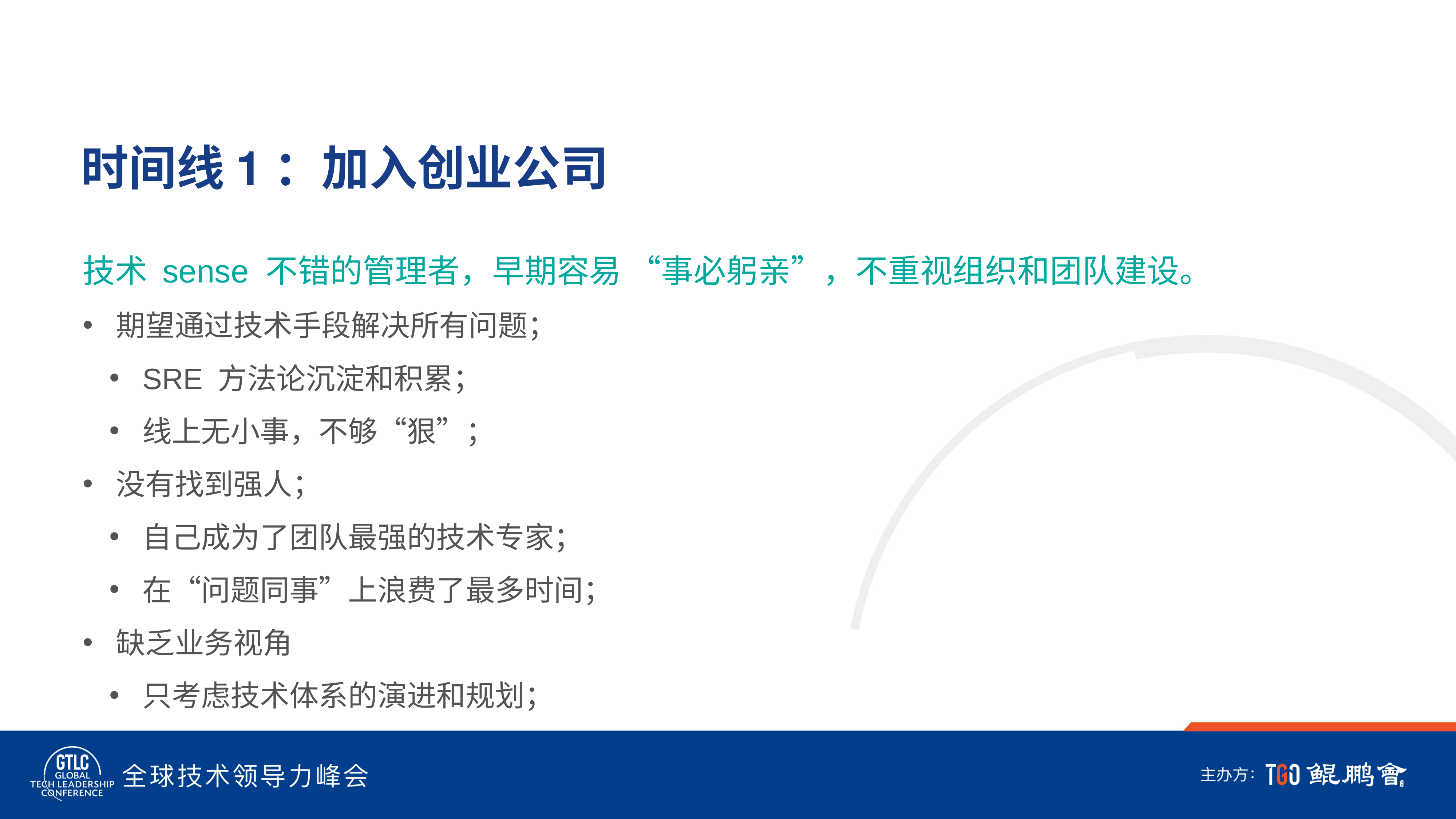

# 时间线1：加入创业公司
技术 sense 不错的管理者，早期容易 “事必躬亲”，不重视组织和团队建设。
期望通过技术手段解决所有问题；
SRE 方法论沉淀和积累；
线上无小事，不够“狠”；
没有找到强人；
自己成为了团队最强的技术专家；
在“问题同事”上浪费了最多时间；
缺乏业务视角
只考虑技术体系的演进和规划；